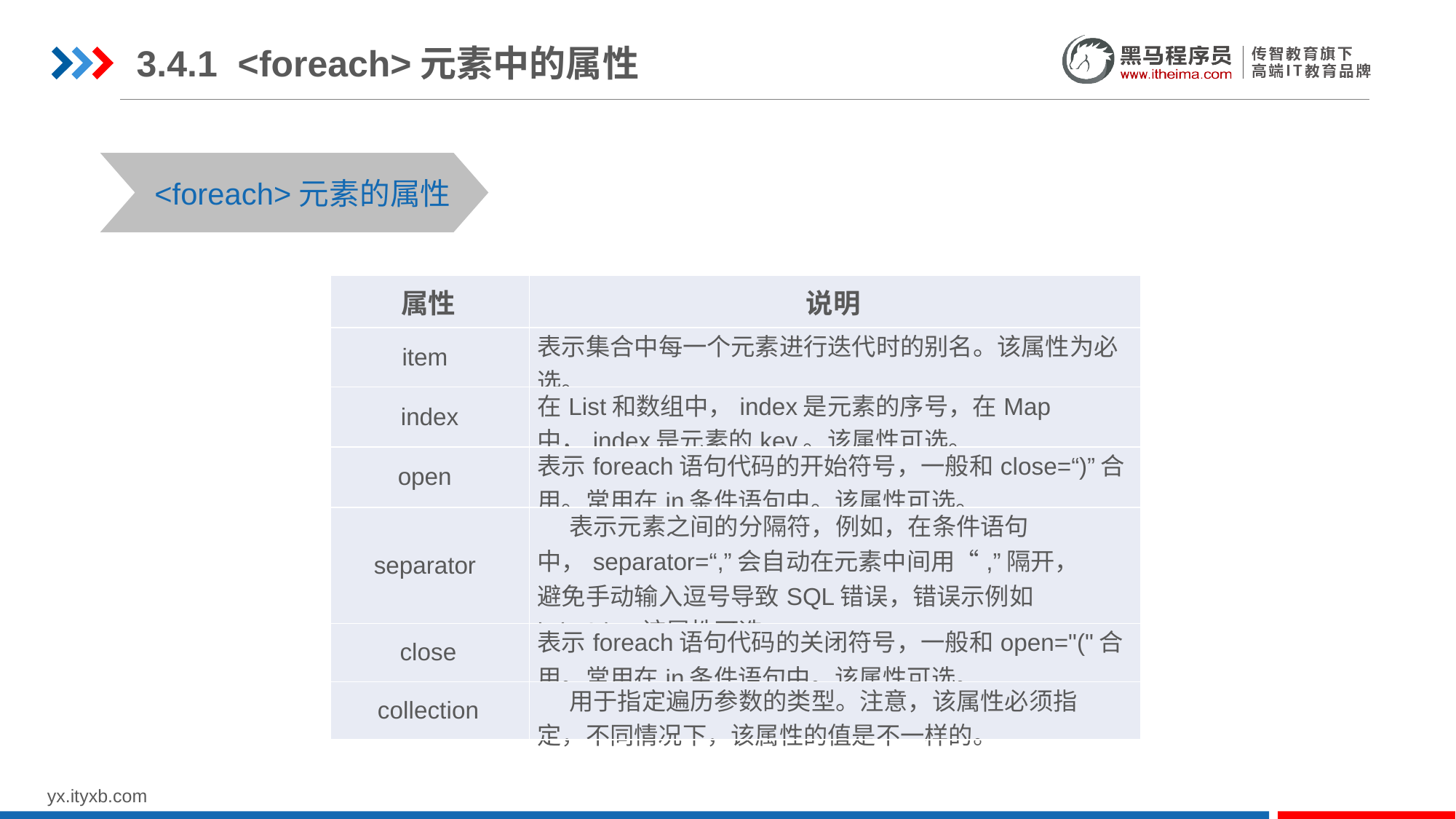

3.4.1  <foreach>元素中的属性

<foreach>元素的属性
| 属性 | 说明 |
| --- | --- |
| item | 表示集合中每一个元素进行迭代时的别名。该属性为必选。 |
| index | 在List和数组中，index是元素的序号，在Map中，index是元素的key。该属性可选。 |
| open | 表示foreach语句代码的开始符号，一般和close=“)”合用。常用在in条件语句中。该属性可选。 |
| separator | 表示元素之间的分隔符，例如，在条件语句中，separator=“,”会自动在元素中间用“,”隔开，避免手动输入逗号导致SQL错误，错误示例如in(1,2,)。该属性可选。 |
| close | 表示foreach语句代码的关闭符号，一般和open="("合用。常用在in条件语句中。该属性可选。 |
| collection | 用于指定遍历参数的类型。注意，该属性必须指定，不同情况下，该属性的值是不一样的。 |